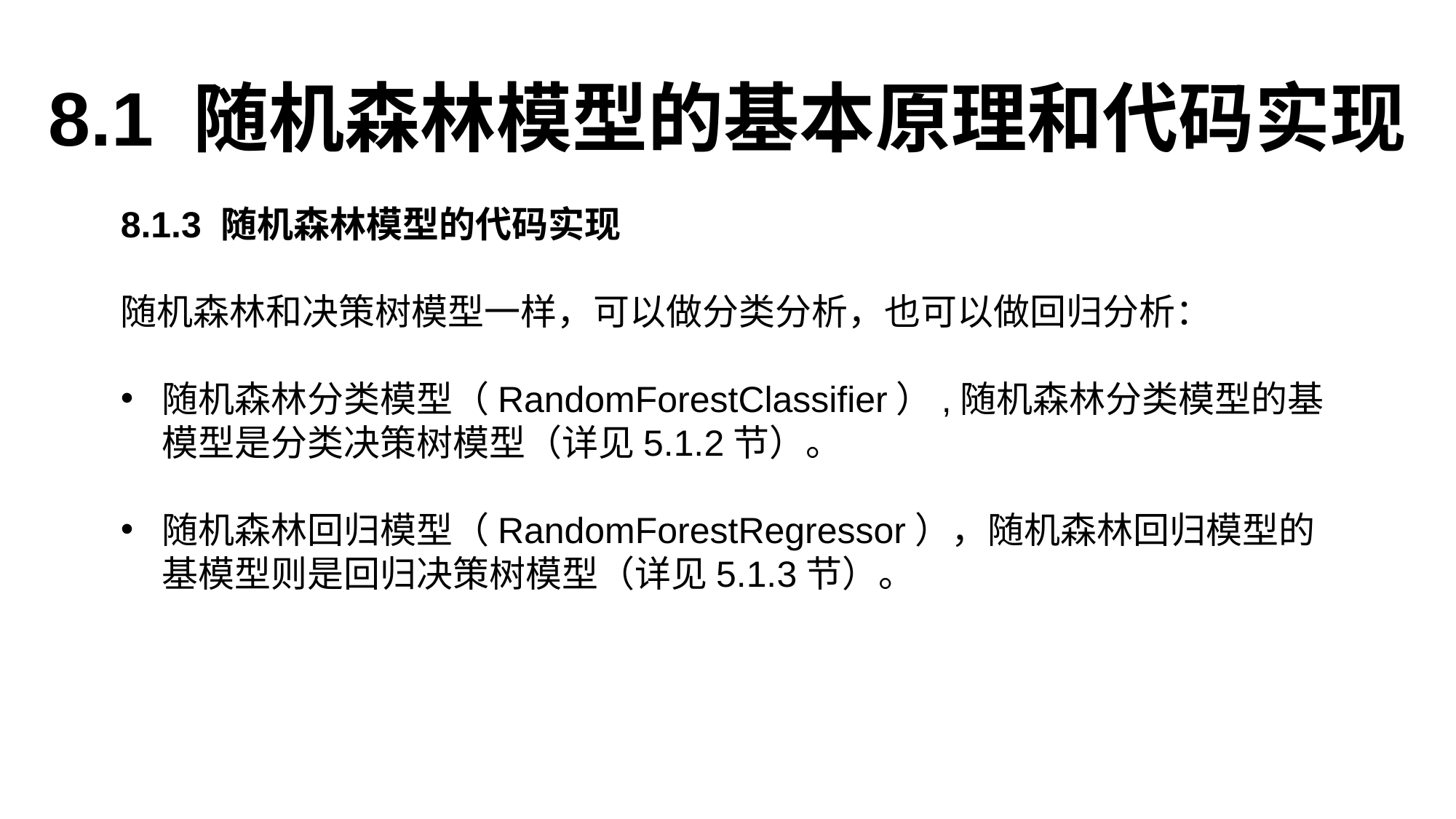

8.1 随机森林模型的基本原理和代码实现
8.1.3 随机森林模型的代码实现

随机森林和决策树模型一样，可以做分类分析，也可以做回归分析：

随机森林分类模型（RandomForestClassifier）,随机森林分类模型的基模型是分类决策树模型（详见5.1.2节）。

随机森林回归模型（RandomForestRegressor），随机森林回归模型的基模型则是回归决策树模型（详见5.1.3节）。